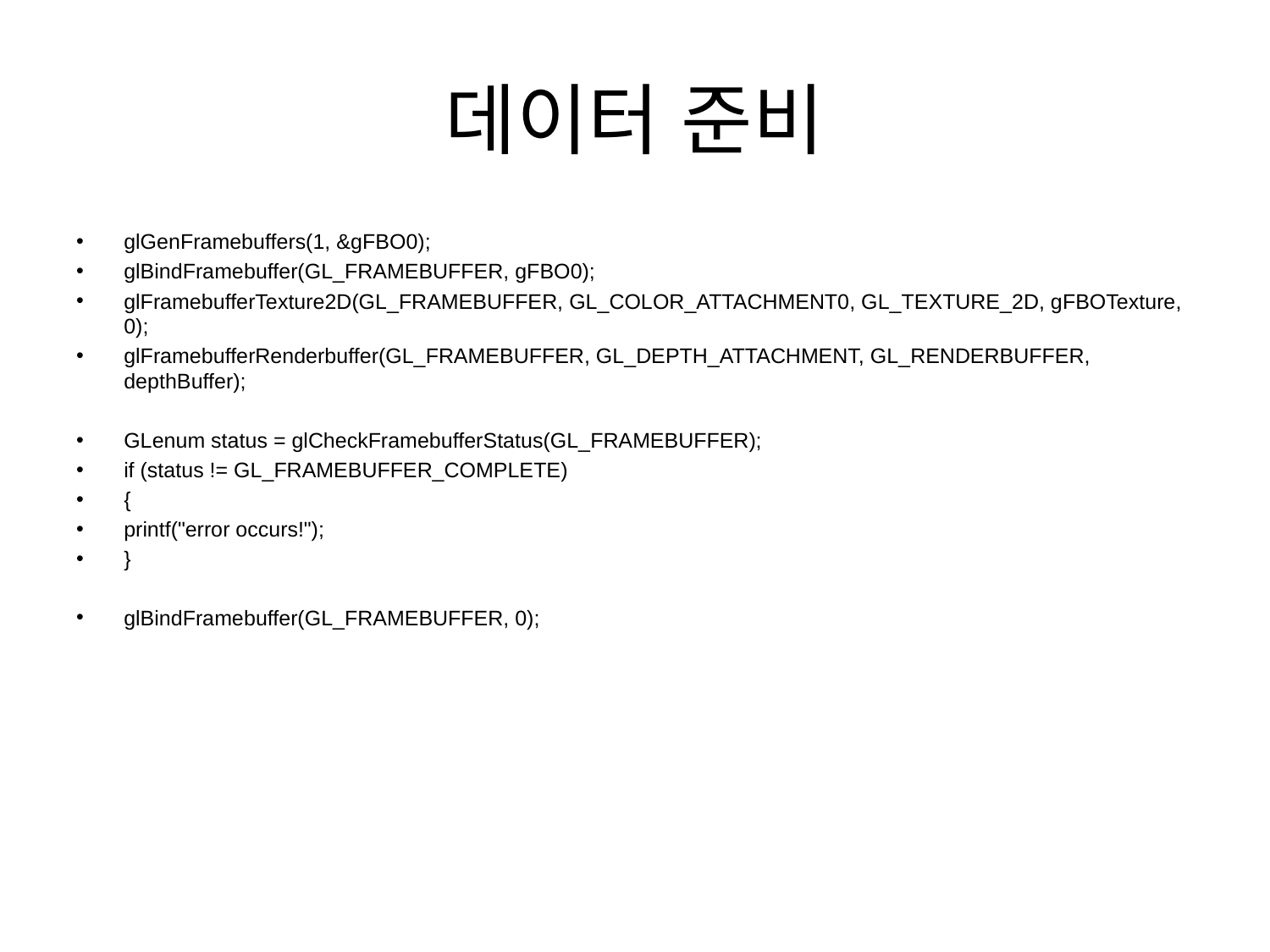

# 데이터 준비
glGenFramebuffers(1, &gFBO0);
glBindFramebuffer(GL_FRAMEBUFFER, gFBO0);
glFramebufferTexture2D(GL_FRAMEBUFFER, GL_COLOR_ATTACHMENT0, GL_TEXTURE_2D, gFBOTexture, 0);
glFramebufferRenderbuffer(GL_FRAMEBUFFER, GL_DEPTH_ATTACHMENT, GL_RENDERBUFFER, depthBuffer);

GLenum status = glCheckFramebufferStatus(GL_FRAMEBUFFER);
if (status != GL_FRAMEBUFFER_COMPLETE)
{
printf("error occurs!");
}

glBindFramebuffer(GL_FRAMEBUFFER, 0);